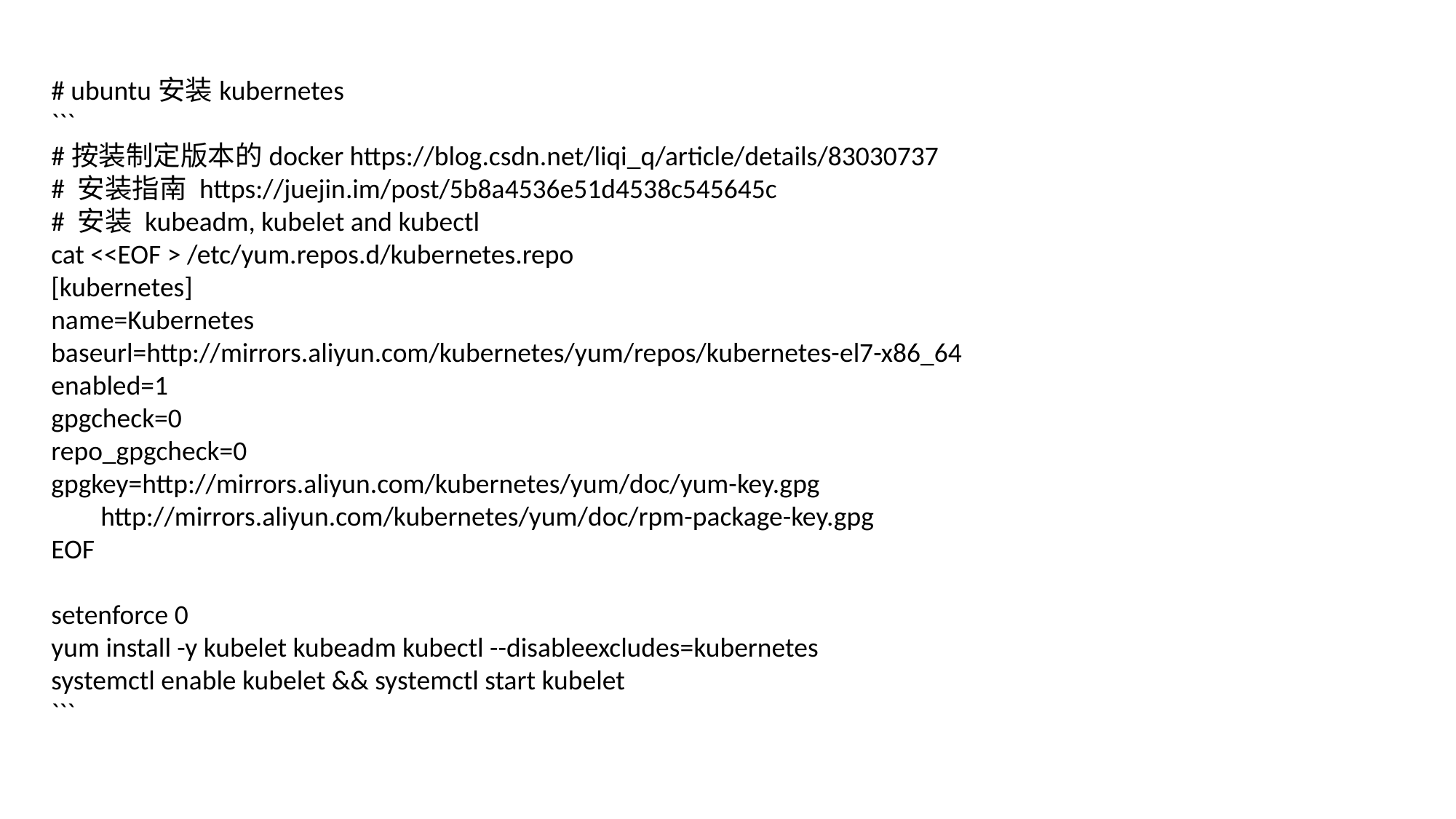

# ubuntu安装kubernetes
```
#按装制定版本的docker https://blog.csdn.net/liqi_q/article/details/83030737
# 安装指南 https://juejin.im/post/5b8a4536e51d4538c545645c
# 安装 kubeadm, kubelet and kubectl
cat <<EOF > /etc/yum.repos.d/kubernetes.repo
[kubernetes]
name=Kubernetes
baseurl=http://mirrors.aliyun.com/kubernetes/yum/repos/kubernetes-el7-x86_64
enabled=1
gpgcheck=0
repo_gpgcheck=0
gpgkey=http://mirrors.aliyun.com/kubernetes/yum/doc/yum-key.gpg
        http://mirrors.aliyun.com/kubernetes/yum/doc/rpm-package-key.gpg
EOF

setenforce 0
yum install -y kubelet kubeadm kubectl --disableexcludes=kubernetes
systemctl enable kubelet && systemctl start kubelet
```